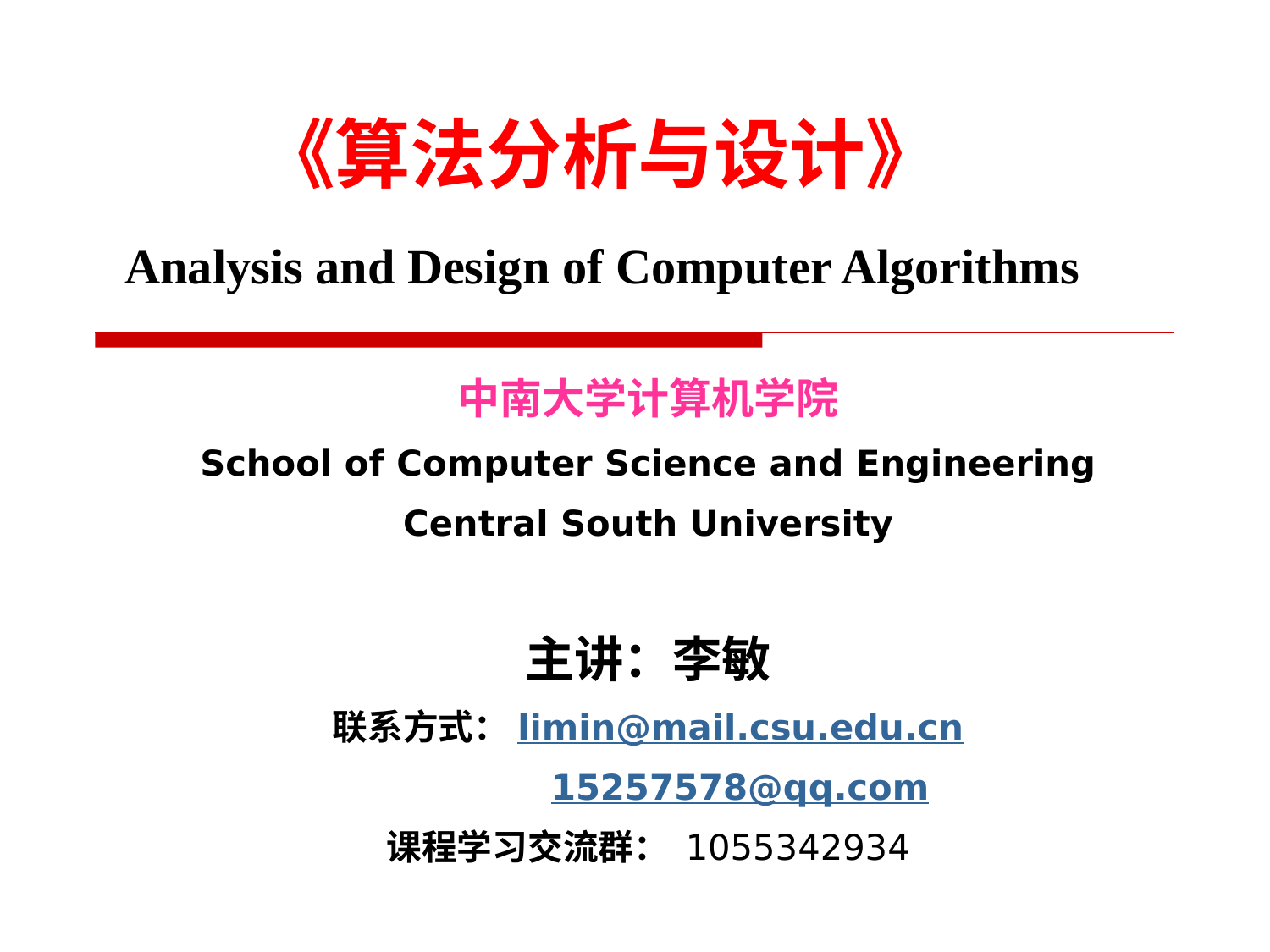

《算法分析与设计》

Analysis and Design of Computer Algorithms
中南大学计算机学院
School of Computer Science and Engineering
Central South University

主讲：李敏
联系方式：limin@mail.csu.edu.cn
               15257578@qq.com
课程学习交流群： 1055342934